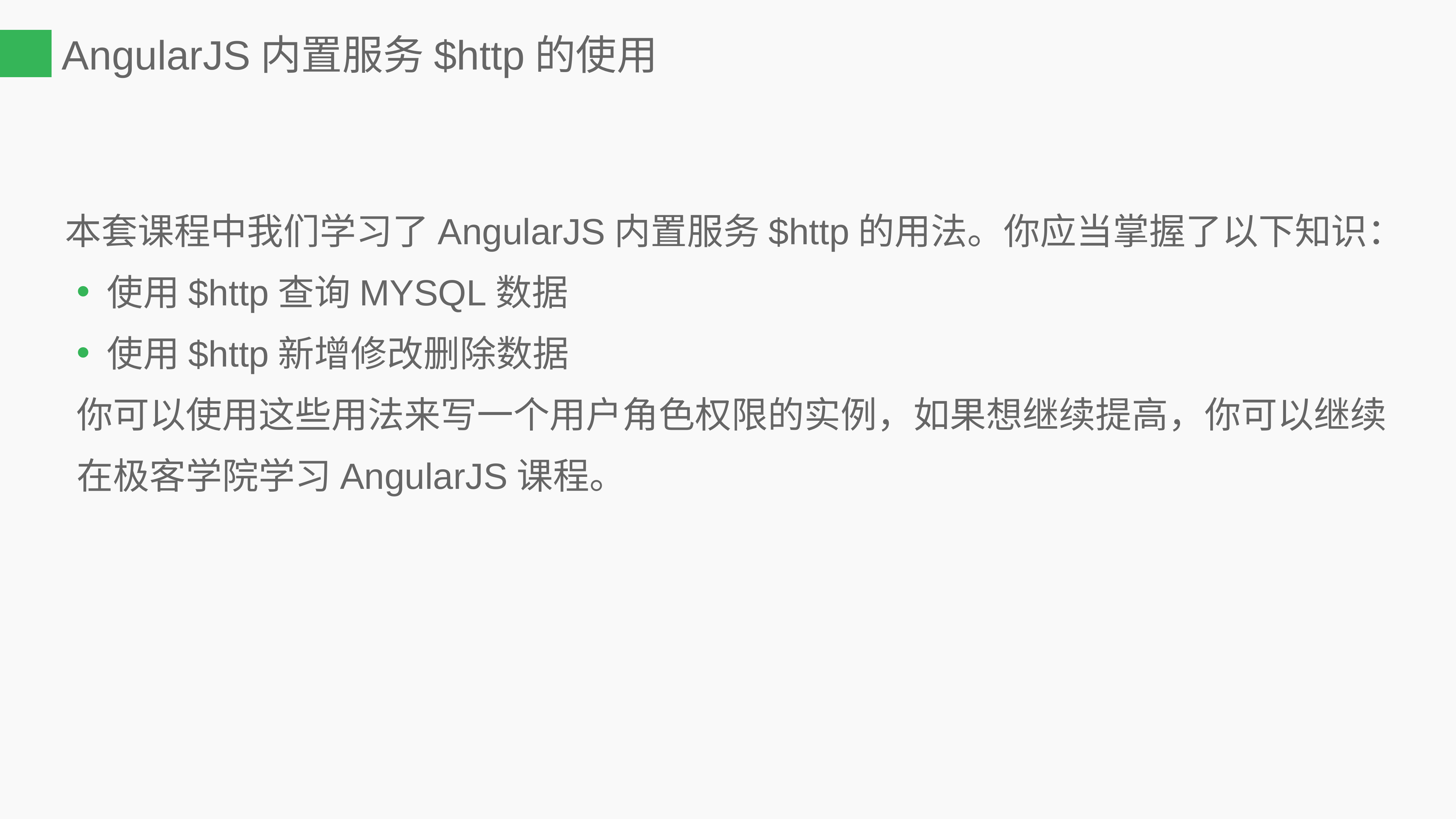

# AngularJS内置服务$http的使用
本套课程中我们学习了AngularJS内置服务$http的用法。你应当掌握了以下知识：
使用$http查询MYSQL数据
使用$http新增修改删除数据
你可以使用这些用法来写一个用户角色权限的实例，如果想继续提高，你可以继续在极客学院学习AngularJS课程。